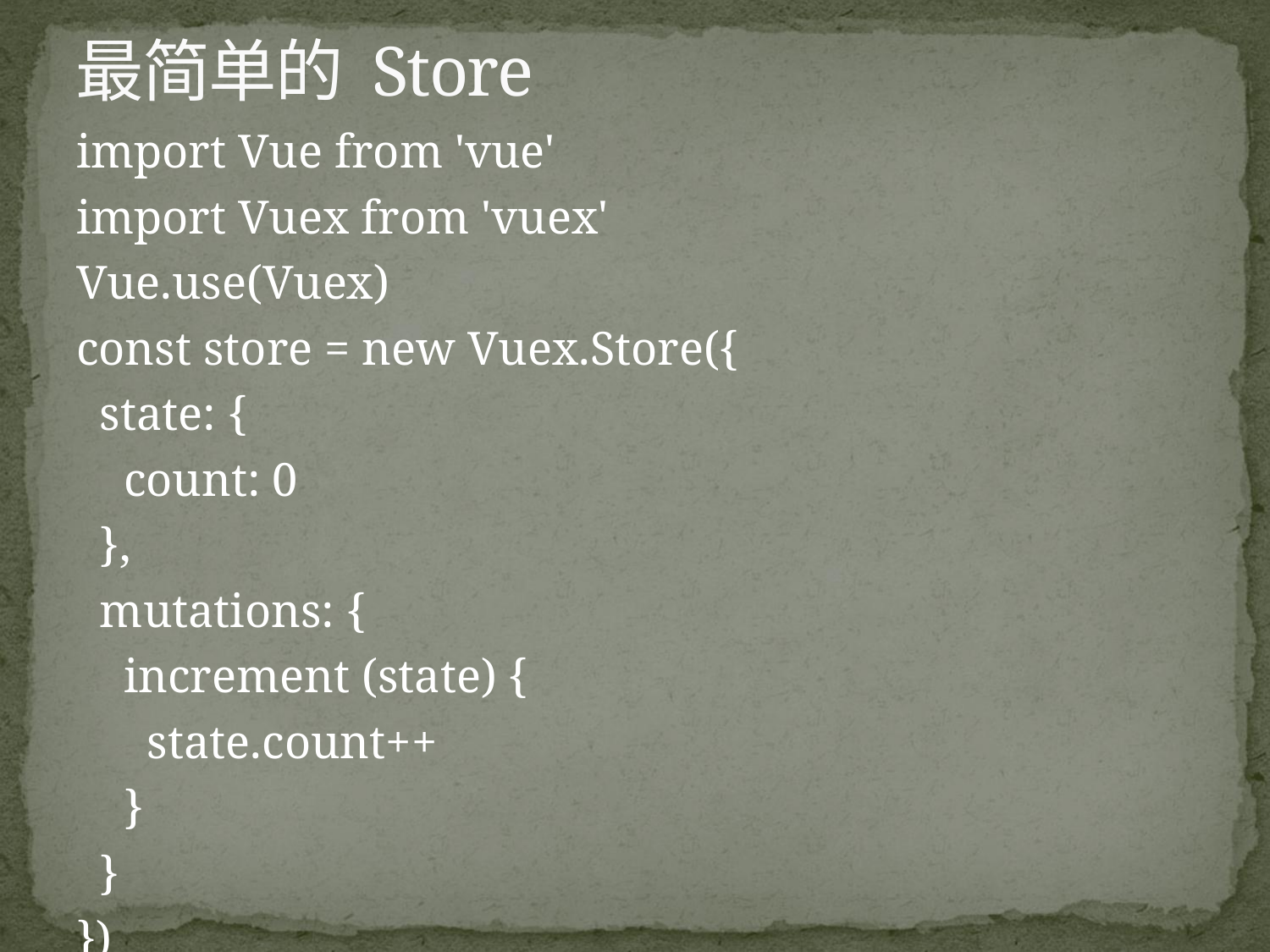

# 最简单的 Store
import Vue from 'vue'
import Vuex from 'vuex'
Vue.use(Vuex)
const store = new Vuex.Store({
  state: {
    count: 0
  },
  mutations: {
    increment (state) {
      state.count++
    }
  }
})